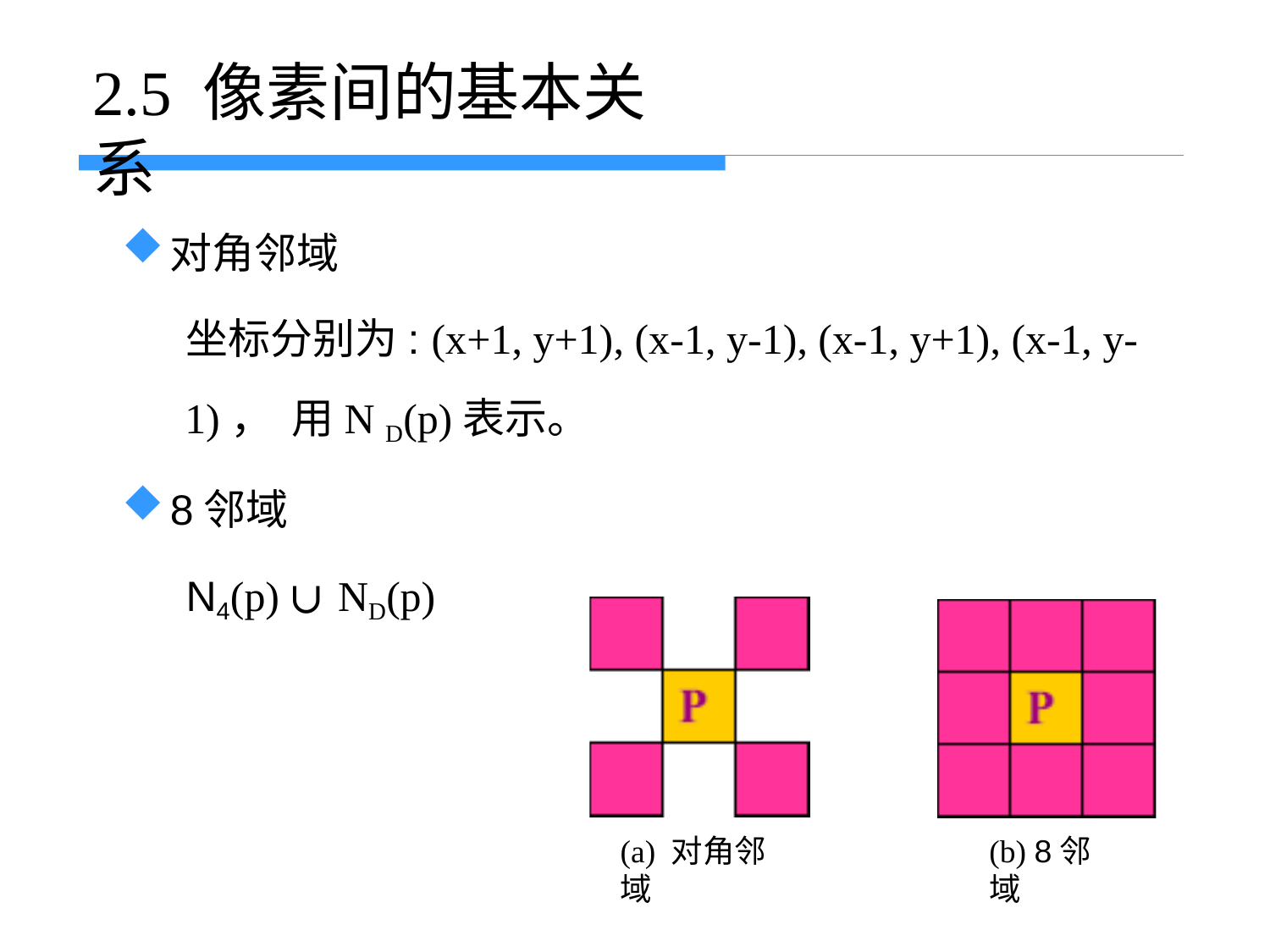

# 2.5 像素间的基本关系
对角邻域
坐标分别为: (x+1, y+1), (x-1, y-1), (x-1, y+1), (x-1, y-1)，  用N D(p)表示。
8邻域
N4(p) ∪ ND(p)

(a) 对角邻域
(b) 8邻域